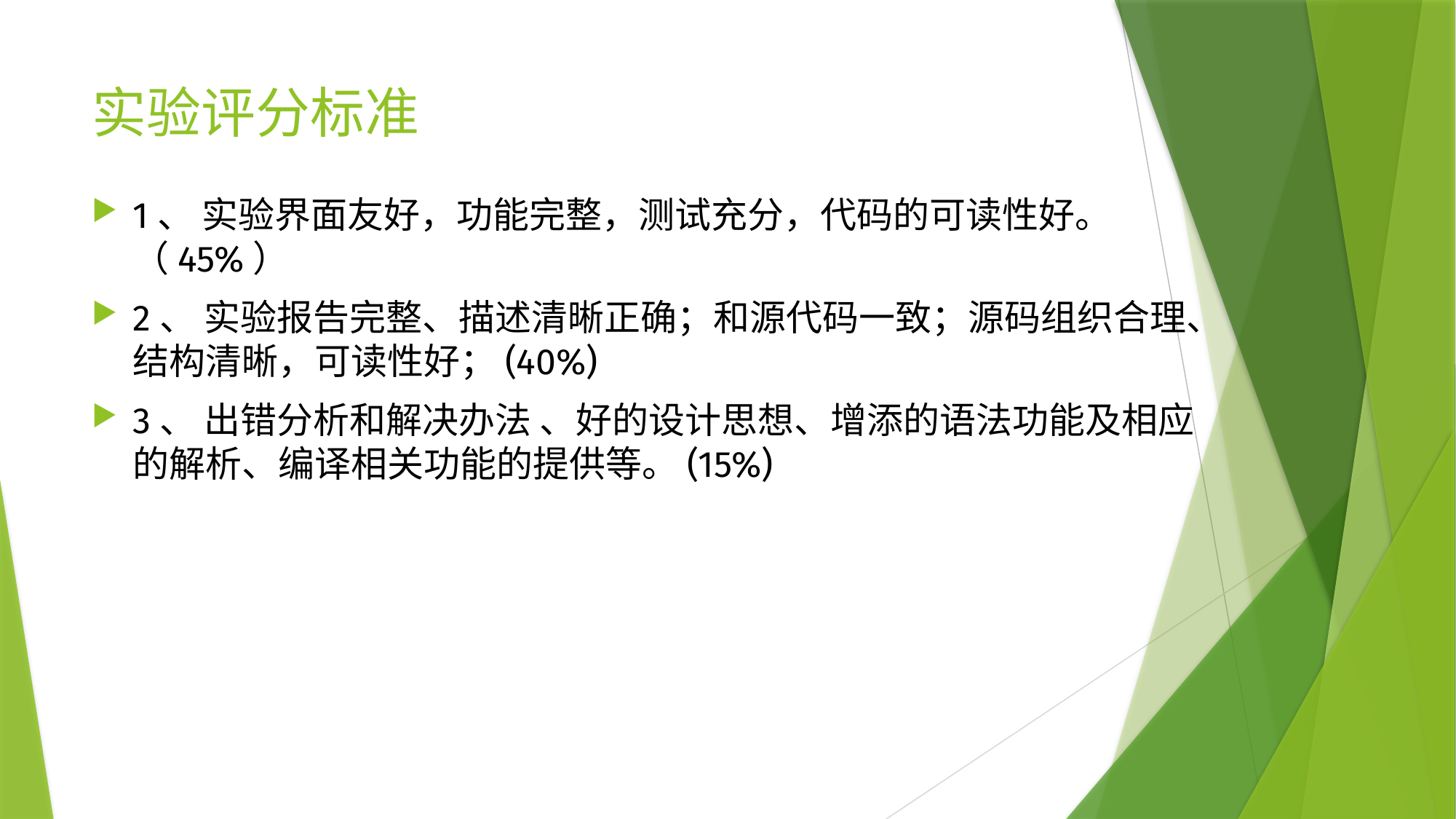

# 实验评分标准
1、 实验界面友好，功能完整，测试充分，代码的可读性好。（45%）
2、 实验报告完整、描述清晰正确；和源代码一致；源码组织合理、结构清晰，可读性好；(40%)
3、 出错分析和解决办法 、好的设计思想、增添的语法功能及相应的解析、编译相关功能的提供等。(15%)